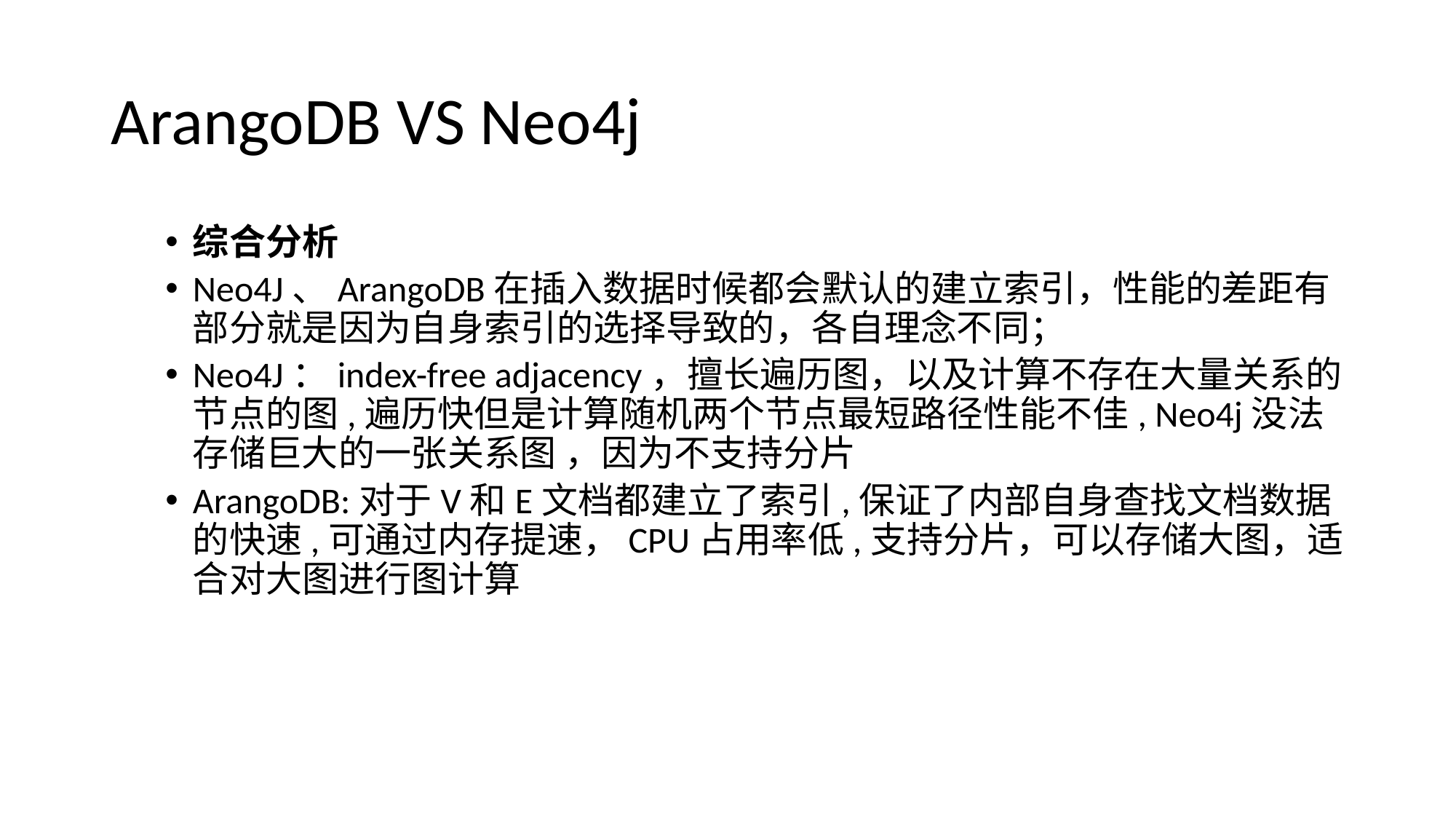

# ArangoDB VS Neo4j
综合分析
Neo4J、ArangoDB在插入数据时候都会默认的建立索引，性能的差距有部分就是因为自身索引的选择导致的，各自理念不同；
Neo4J：index-free adjacency，擅长遍历图，以及计算不存在大量关系的节点的图,遍历快但是计算随机两个节点最短路径性能不佳, Neo4j没法存储巨大的一张关系图 ，因为不支持分片
ArangoDB:对于V和E文档都建立了索引,保证了内部自身查找文档数据的快速,可通过内存提速，CPU占用率低,支持分片，可以存储大图，适合对大图进行图计算